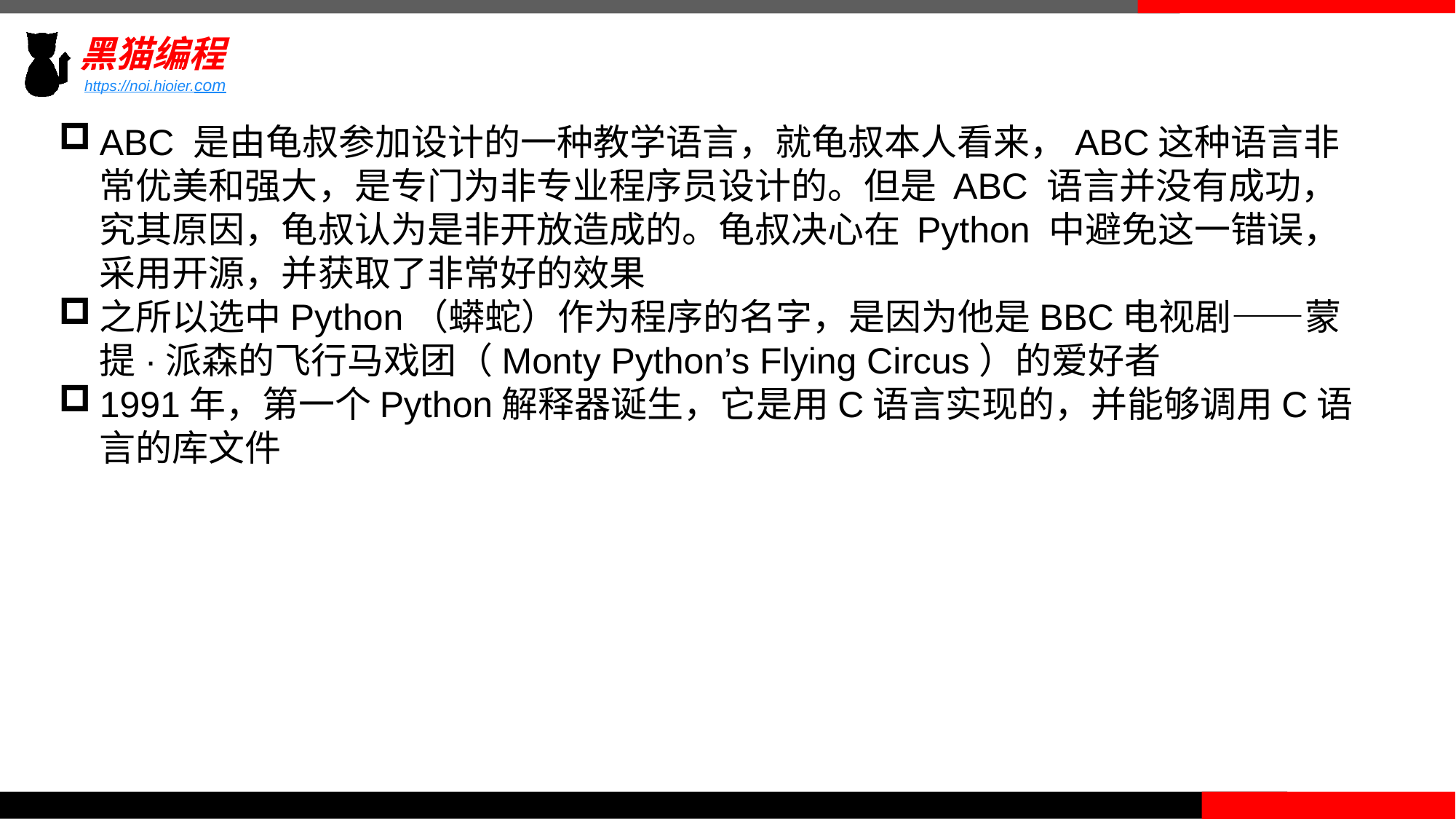

ABC 是由龟叔参加设计的一种教学语言，就龟叔本人看来，ABC这种语言非常优美和强大，是专门为非专业程序员设计的。但是 ABC 语言并没有成功，究其原因，龟叔认为是非开放造成的。龟叔决心在 Python 中避免这一错误，采用开源，并获取了非常好的效果
之所以选中Python（蟒蛇）作为程序的名字，是因为他是BBC电视剧——蒙提·派森的飞行马戏团（Monty Python’s Flying Circus）的爱好者
1991年，第一个Python解释器诞生，它是用C语言实现的，并能够调用C语言的库文件